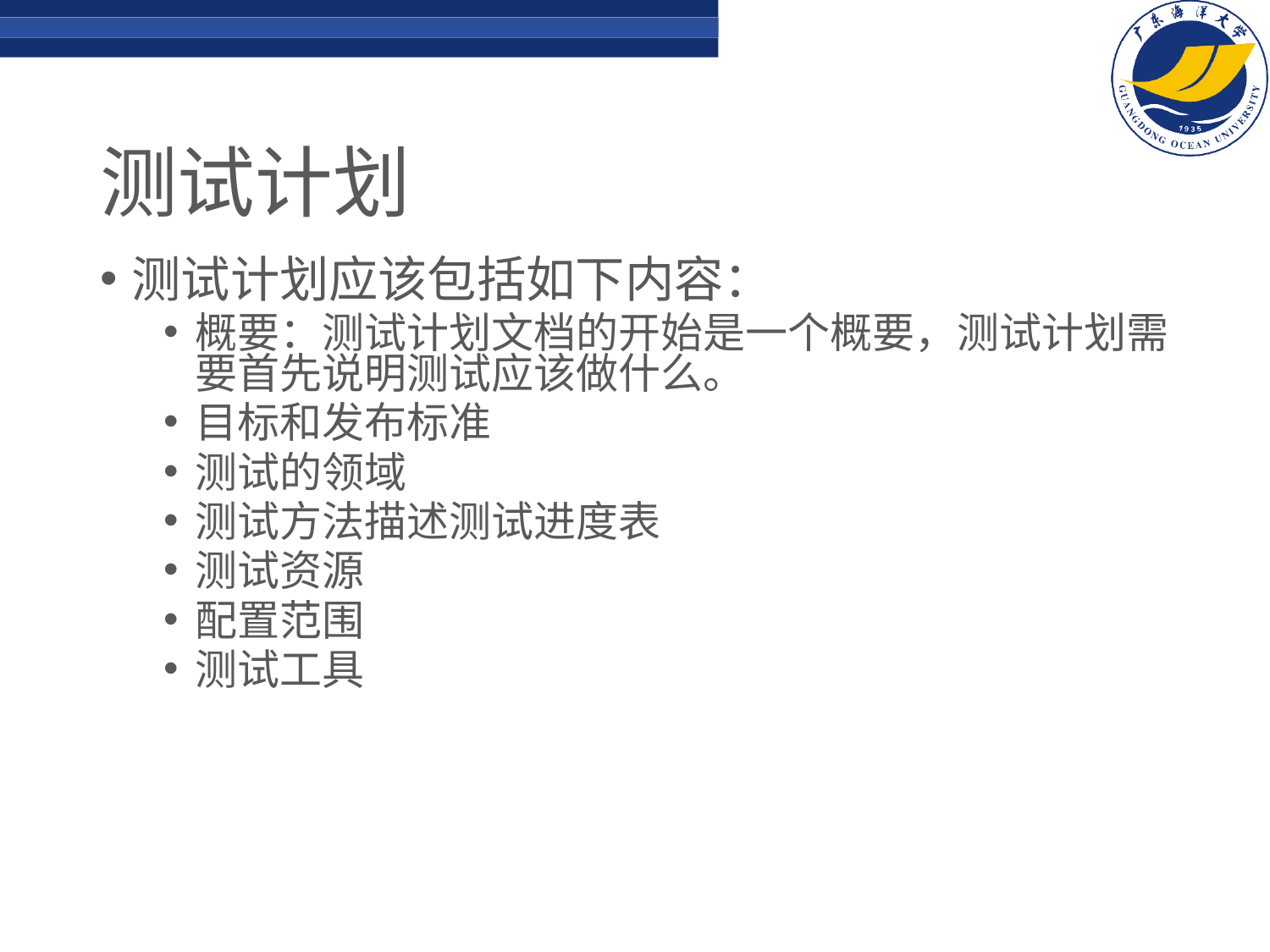

# 测试计划
测试计划应该包括如下内容：
概要：测试计划文档的开始是一个概要，测试计划需要首先说明测试应该做什么。
目标和发布标准
测试的领域
测试方法描述测试进度表
测试资源
配置范围
测试工具
23